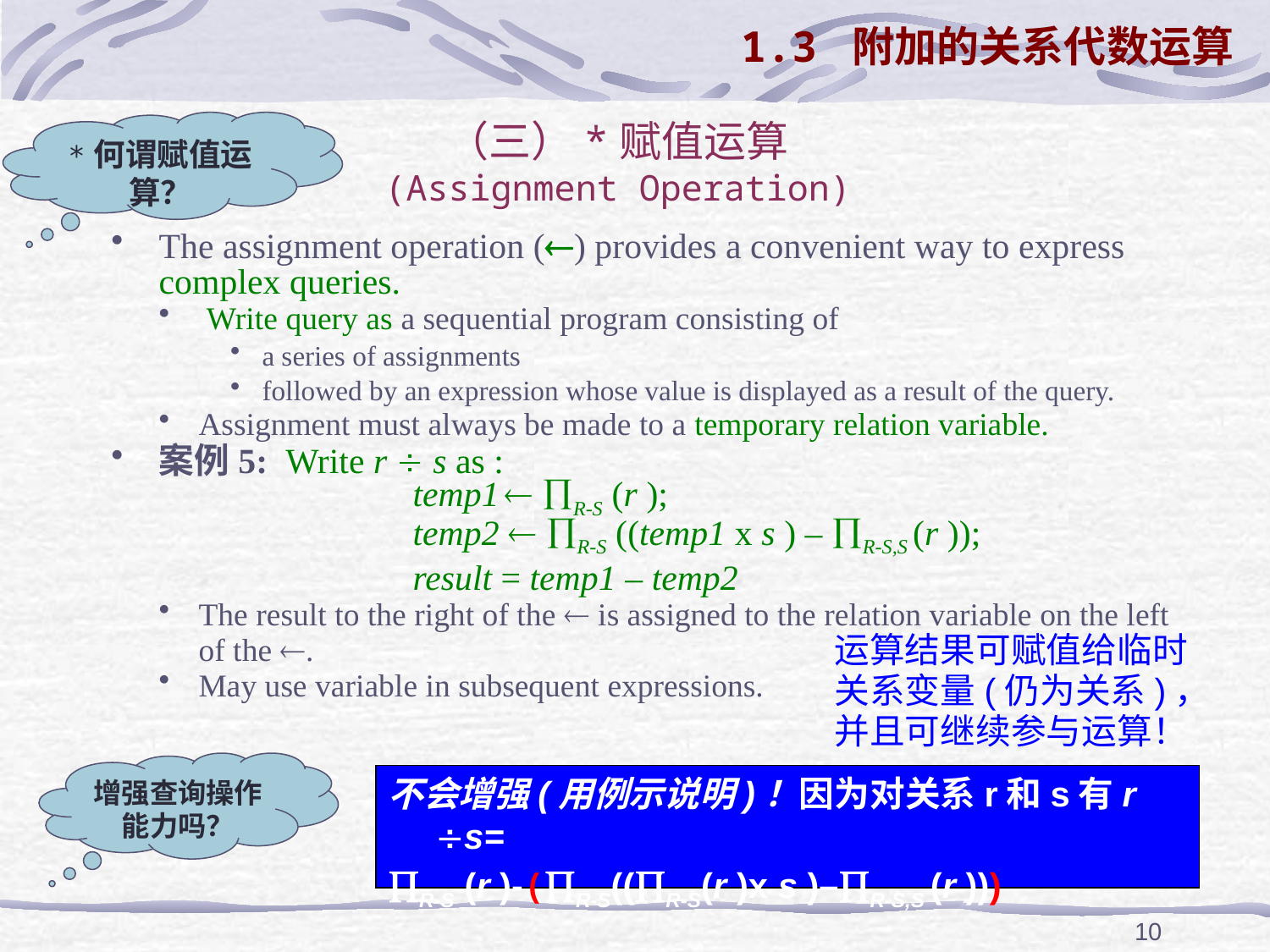

1.3 附加的关系代数运算
# （三）*赋值运算 (Assignment Operation)
*何谓赋值运算？
The assignment operation (←) provides a convenient way to express complex queries.
 Write query as a sequential program consisting of
a series of assignments
followed by an expression whose value is displayed as a result of the query.
Assignment must always be made to a temporary relation variable.
案例5:  Write r ÷ s as :
			temp1 ← ∏R-S (r );
		temp2 ← ∏R-S ((temp1 x s ) – ∏R-S,S (r ));
		result = temp1 – temp2
The result to the right of the ← is assigned to the relation variable on the left of the ←.
May use variable in subsequent expressions.
运算结果可赋值给临时
关系变量(仍为关系)，
并且可继续参与运算！
增强查询操作能力吗？
不会增强(用例示说明)！因为对关系r和s有r ÷s=
∏R-S (r )-(∏R-S((∏R-S(r )x s )–∏R-S,S (r )))
10